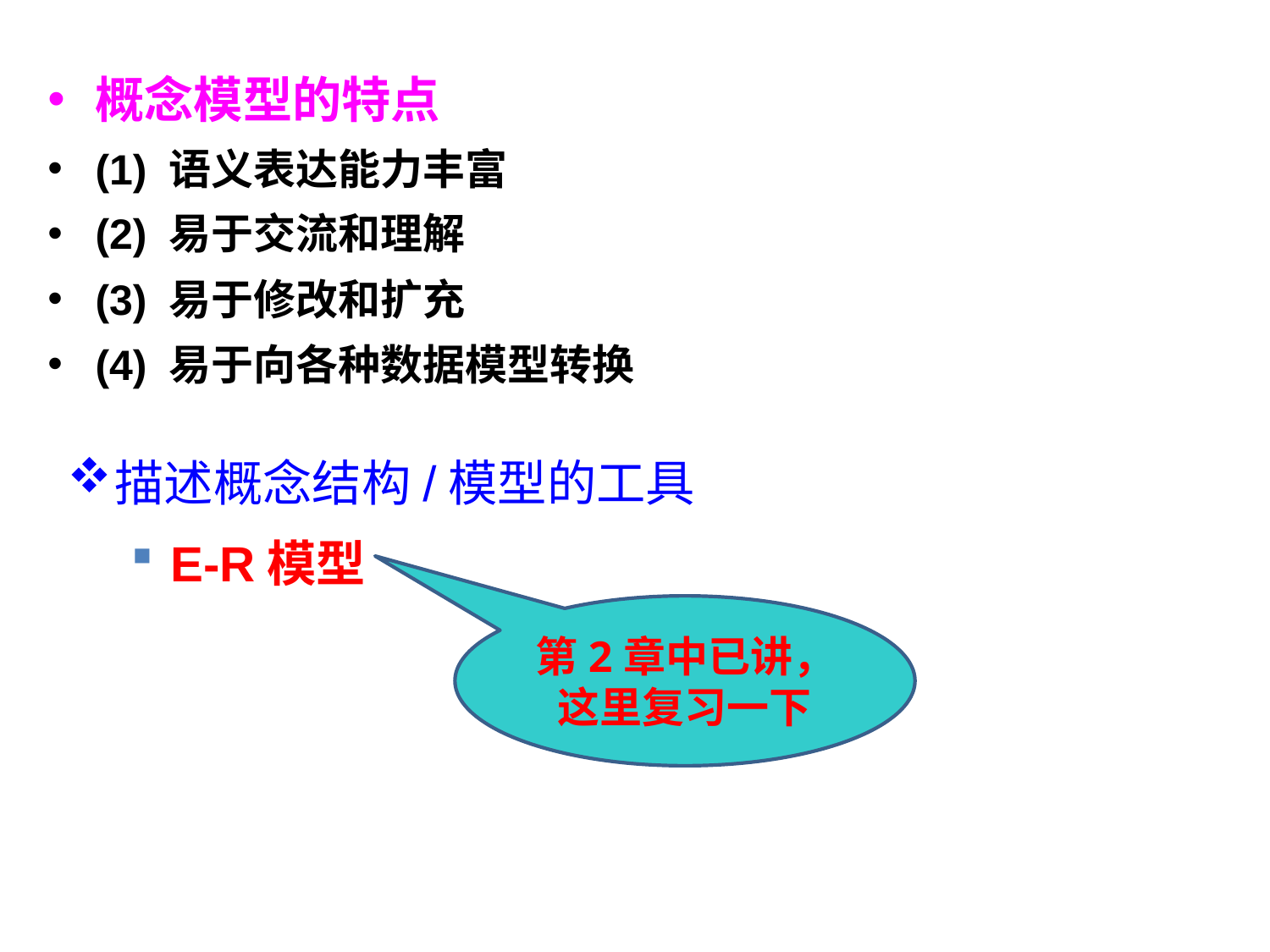

概念模型的特点
(1) 语义表达能力丰富
(2) 易于交流和理解
(3) 易于修改和扩充
(4) 易于向各种数据模型转换
描述概念结构/模型的工具
E-R模型
第2章中已讲，这里复习一下